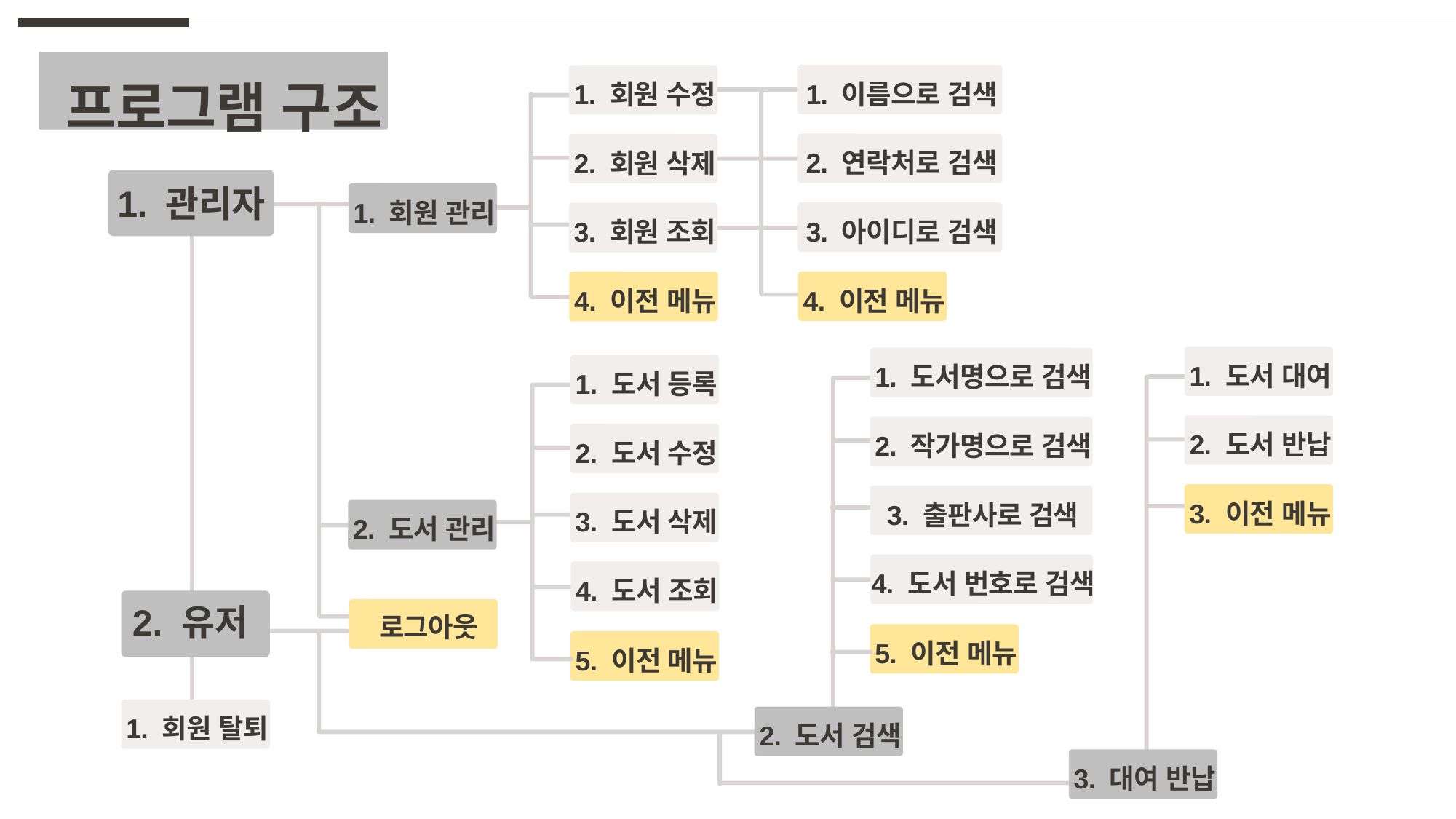

프로그램 구조

1. 이름으로 검색
1. 회원 수정

2. 연락처로 검색
2. 회원 삭제

1. 관리자
1. 회원 관리

3. 아이디로 검색
3. 회원 조회

4. 이전 메뉴
4. 이전 메뉴

1. 도서 대여
1. 도서명으로 검색

1. 도서 등록

2. 도서 반납
2. 작가명으로 검색

2. 도서 수정

3. 이전 메뉴
  3. 출판사로 검색

3. 도서 삭제

2. 도서 관리

4. 도서 번호로 검색

4. 도서 조회

  로그아웃
2. 유저

5. 이전 메뉴

5. 이전 메뉴

1. 회원 탈퇴

2. 도서 검색

3. 대여 반납